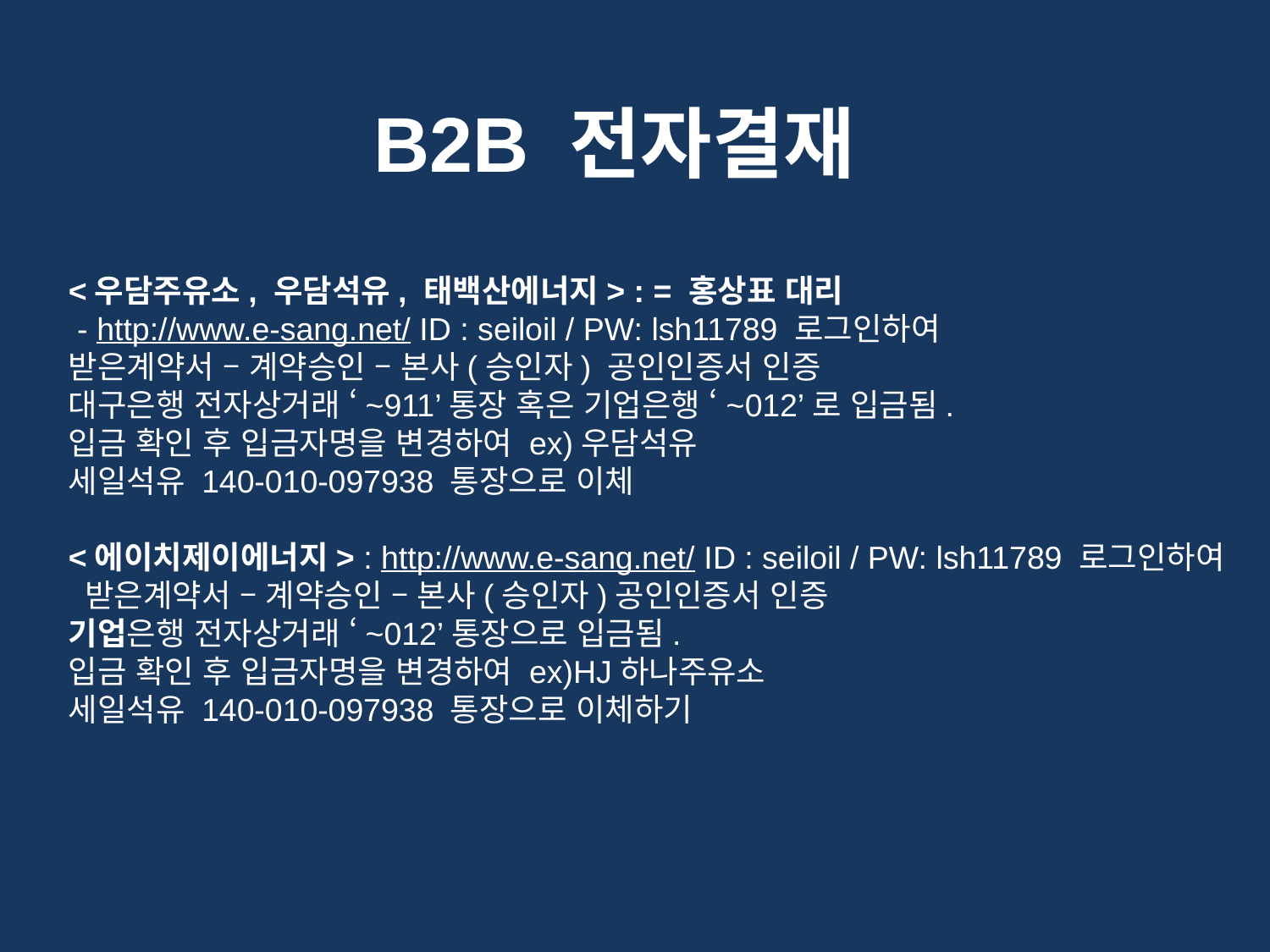

# B2B 전자결재

<우담주유소, 우담석유, 태백산에너지> : = 홍상표 대리
 - http://www.e-sang.net/ ID : seiloil / PW: lsh11789 로그인하여
받은계약서 – 계약승인 – 본사(승인자) 공인인증서 인증
대구은행 전자상거래 ‘~911’통장 혹은 기업은행 ‘~012’로 입금됨.
입금 확인 후 입금자명을 변경하여 ex)우담석유
세일석유 140-010-097938 통장으로 이체

<에이치제이에너지> : http://www.e-sang.net/ ID : seiloil / PW: lsh11789 로그인하여
 받은계약서 – 계약승인 – 본사(승인자)공인인증서 인증
기업은행 전자상거래 ‘~012’통장으로 입금됨.
입금 확인 후 입금자명을 변경하여 ex)HJ하나주유소
세일석유 140-010-097938 통장으로 이체하기